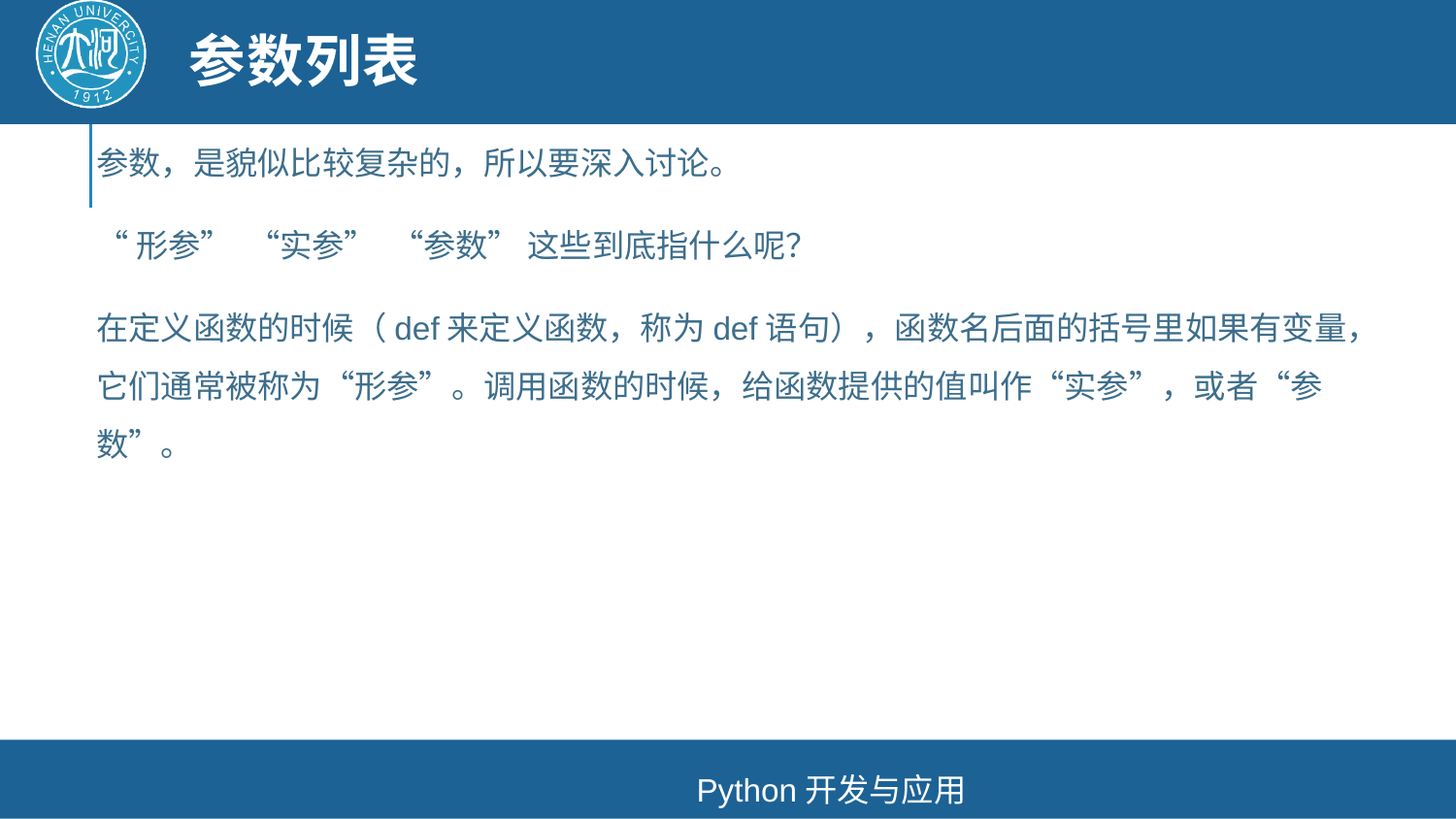

# 参数列表
参数，是貌似比较复杂的，所以要深入讨论。
“形参”  “实参”  “参数” 这些到底指什么呢？
在定义函数的时候（def来定义函数，称为def语句），函数名后面的括号里如果有变量，它们通常被称为“形参”。调用函数的时候，给函数提供的值叫作“实参”，或者“参数”。

Python开发与应用
15